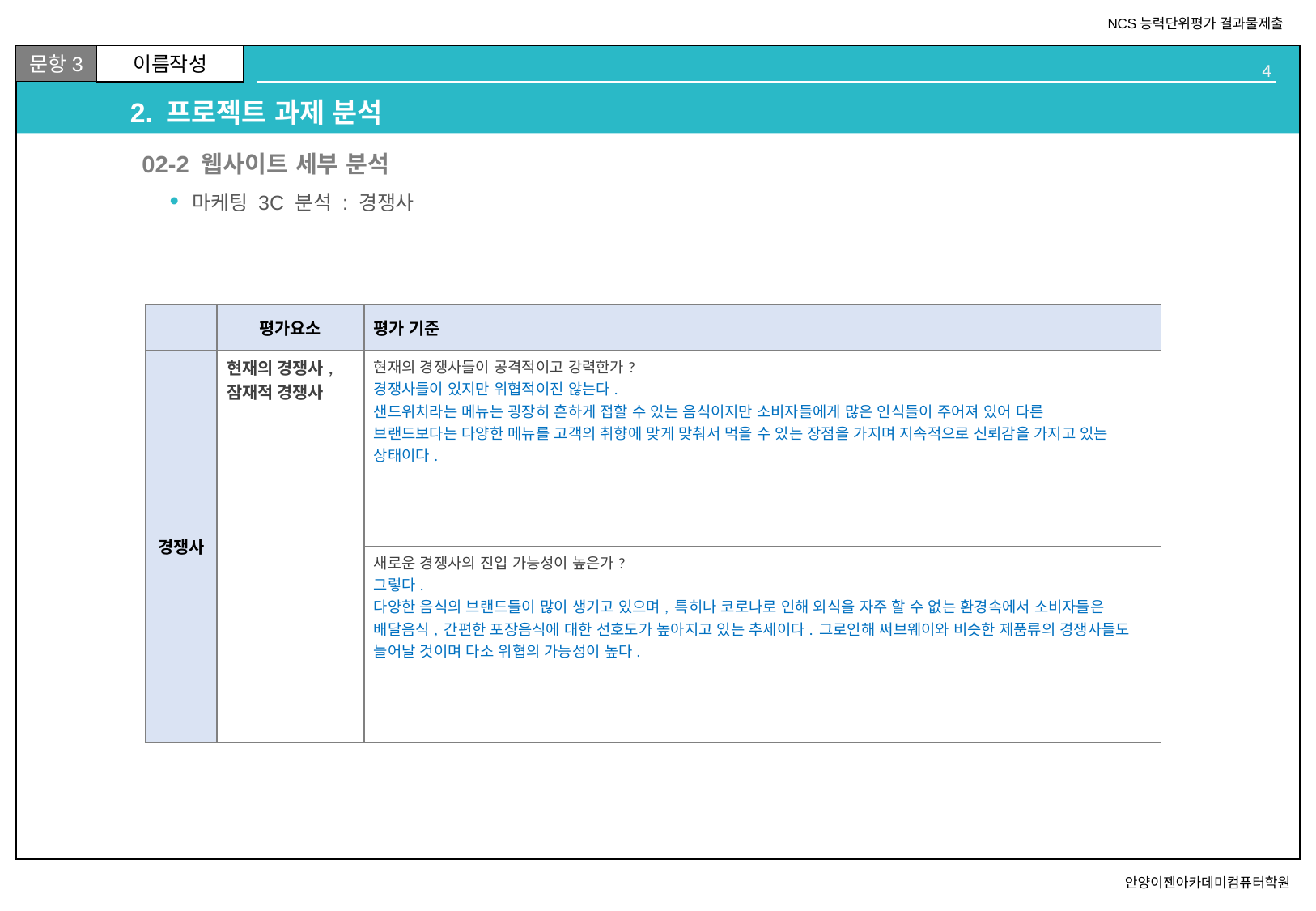

# 2. 프로젝트 과제 분석
02
02-2 웹사이트 세부 분석
마케팅 3C 분석 : 경쟁사

|  | 평가요소 | 평가 기준 |
| --- | --- | --- |
| 경쟁사 | 현재의 경쟁사, 잠재적 경쟁사 | 현재의 경쟁사들이 공격적이고 강력한가? 경쟁사들이 있지만 위협적이진 않는다. 샌드위치라는 메뉴는 굉장히 흔하게 접할 수 있는 음식이지만 소비자들에게 많은 인식들이 주어져 있어 다른 브랜드보다는 다양한 메뉴를 고객의 취향에 맞게 맞춰서 먹을 수 있는 장점을 가지며 지속적으로 신뢰감을 가지고 있는 상태이다. |
|  |  | 새로운 경쟁사의 진입 가능성이 높은가? 그렇다. 다양한 음식의 브랜드들이 많이 생기고 있으며, 특히나 코로나로 인해 외식을 자주 할 수 없는 환경속에서 소비자들은 배달음식, 간편한 포장음식에 대한 선호도가 높아지고 있는 추세이다. 그로인해 써브웨이와 비슷한 제품류의 경쟁사들도 늘어날 것이며 다소 위협의 가능성이 높다. |